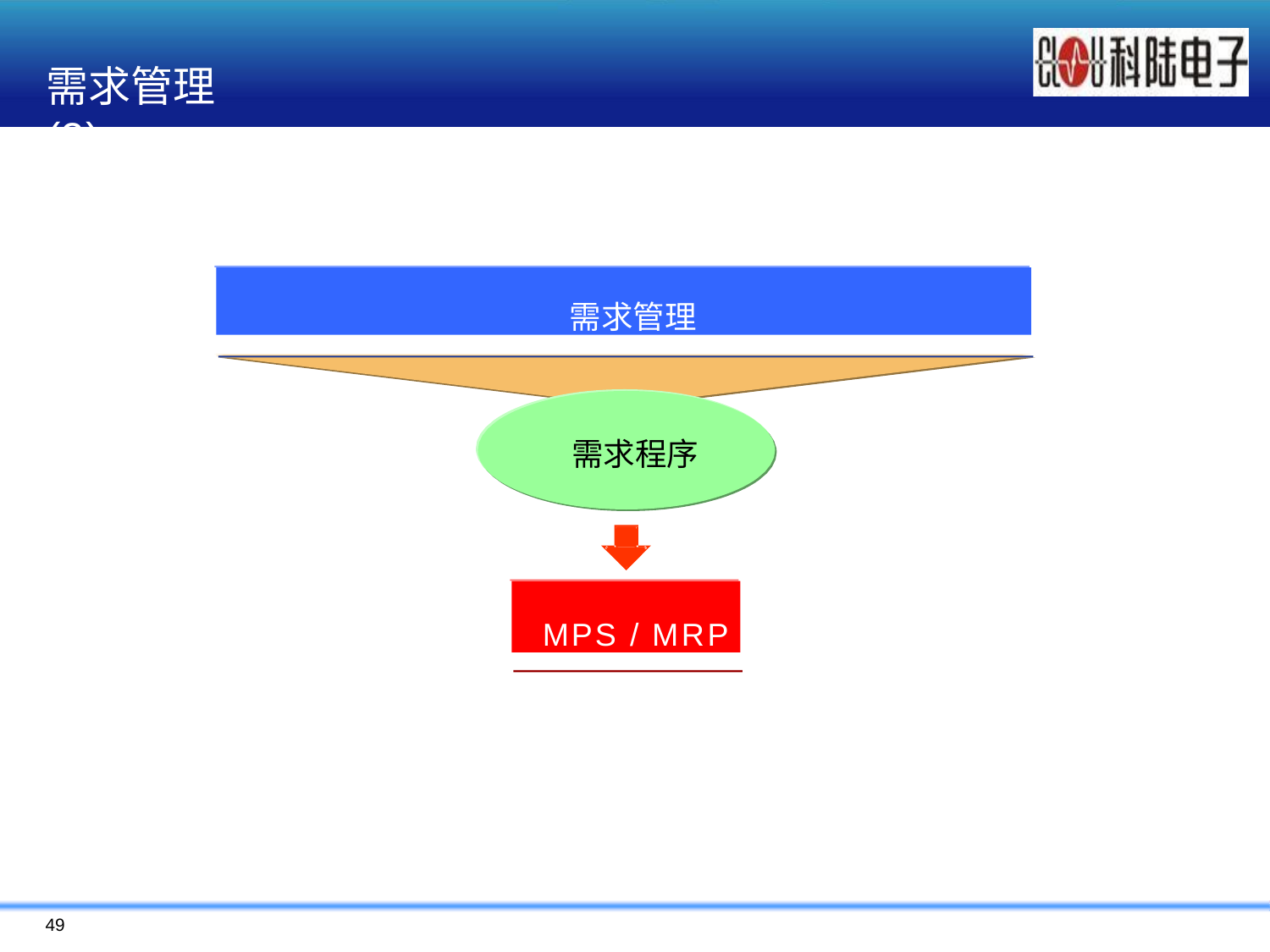

# 需求管理(2)

需求管理

需求程序

MPS / MRP

49